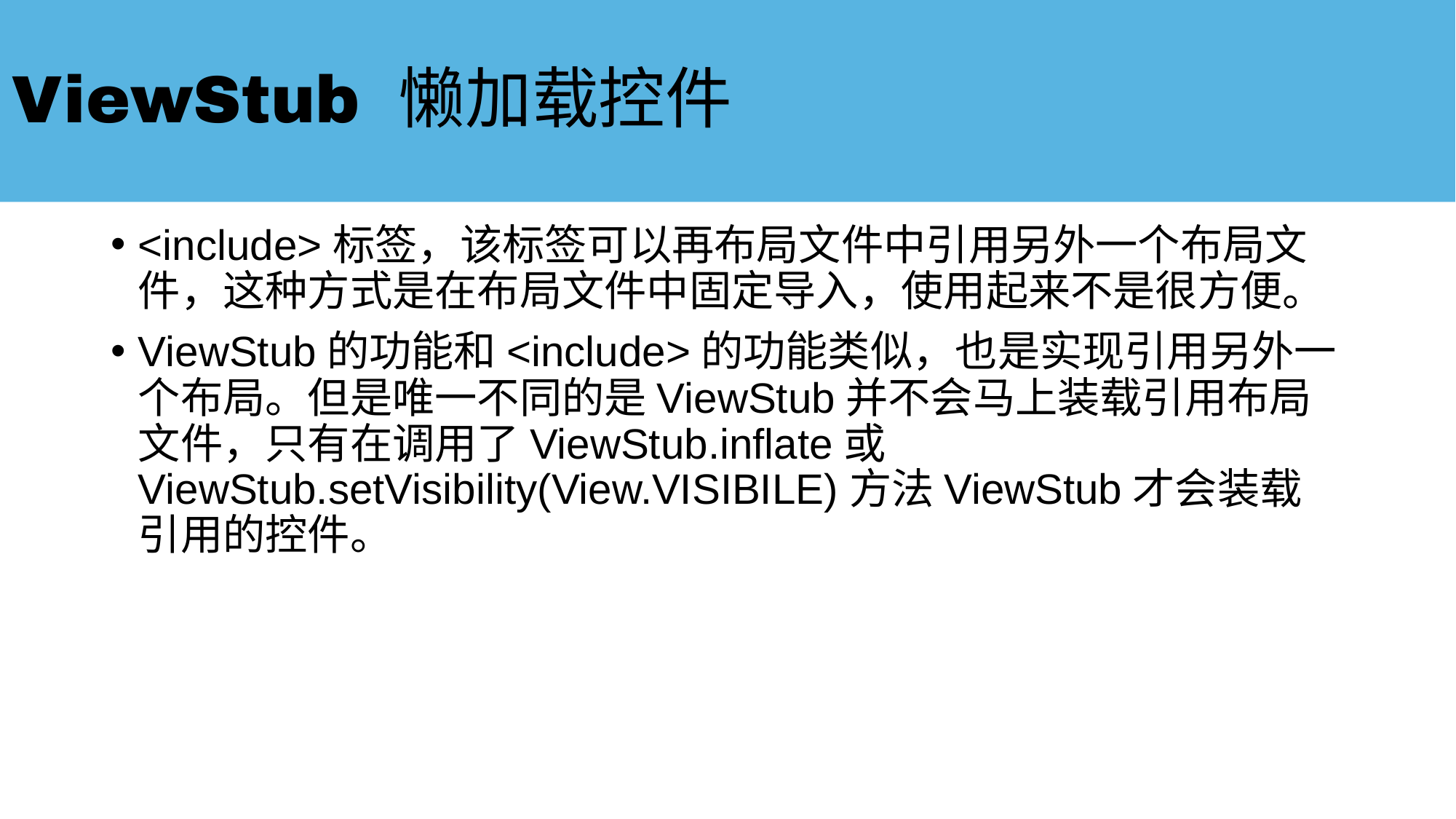

# ViewStub 懒加载控件
<include>标签，该标签可以再布局文件中引用另外一个布局文件，这种方式是在布局文件中固定导入，使用起来不是很方便。
ViewStub的功能和<include>的功能类似，也是实现引用另外一个布局。但是唯一不同的是ViewStub并不会马上装载引用布局文件，只有在调用了ViewStub.inflate或ViewStub.setVisibility(View.VISIBILE)方法ViewStub才会装载引用的控件。